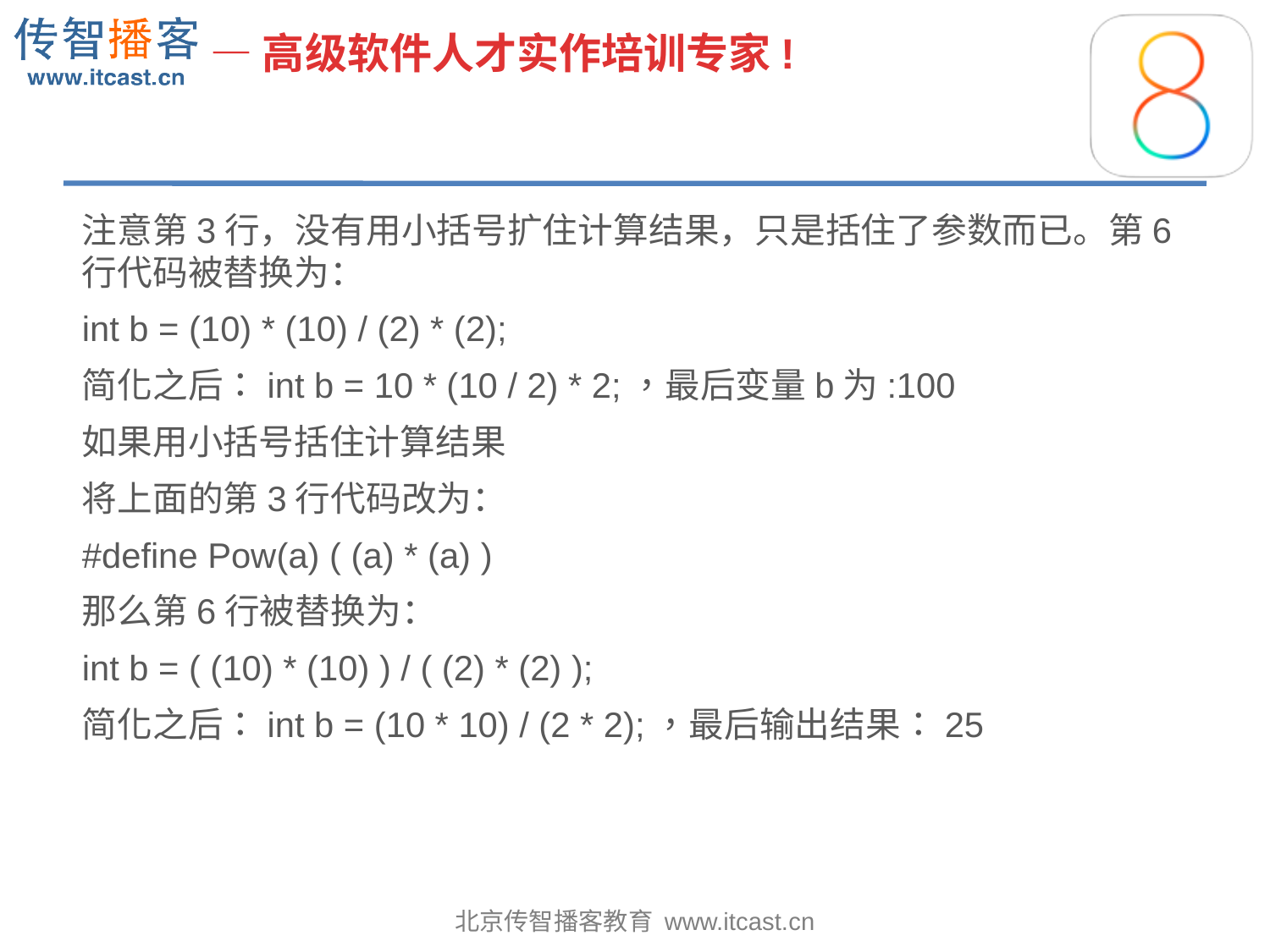

#
注意第3行，没有用小括号扩住计算结果，只是括住了参数而已。第6行代码被替换为：
int b = (10) * (10) / (2) * (2);
简化之后：int b = 10 * (10 / 2) * 2;，最后变量b为:100
如果用小括号括住计算结果
将上面的第3行代码改为：
#define Pow(a) ( (a) * (a) )
那么第6行被替换为：
int b = ( (10) * (10) ) / ( (2) * (2) );
简化之后：int b = (10 * 10) / (2 * 2);，最后输出结果：25